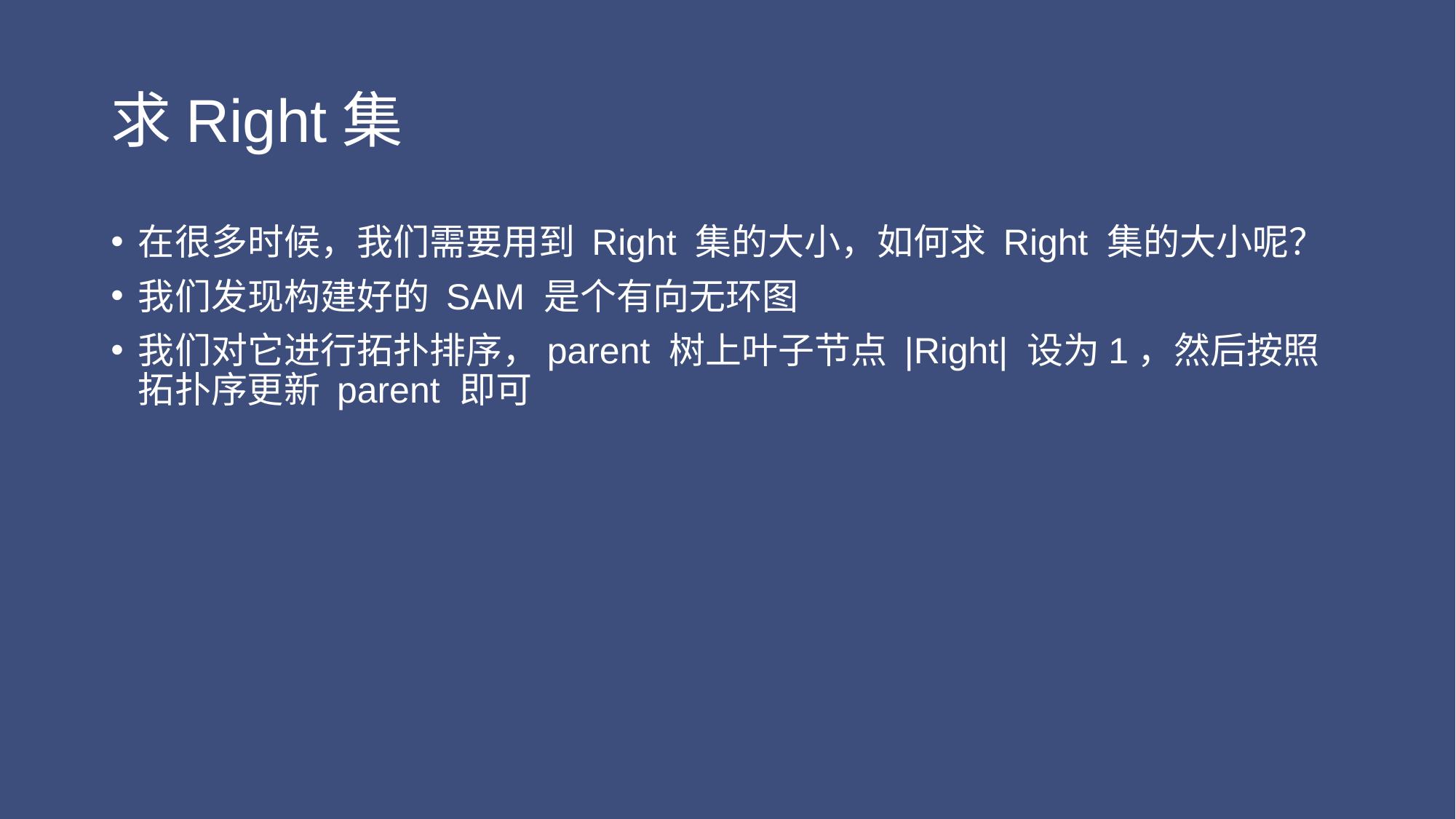

# 求Right集
在很多时候，我们需要用到 Right 集的大小，如何求 Right 集的大小呢？
我们发现构建好的 SAM 是个有向无环图
我们对它进行拓扑排序，parent 树上叶子节点 |Right| 设为1，然后按照拓扑序更新 parent 即可